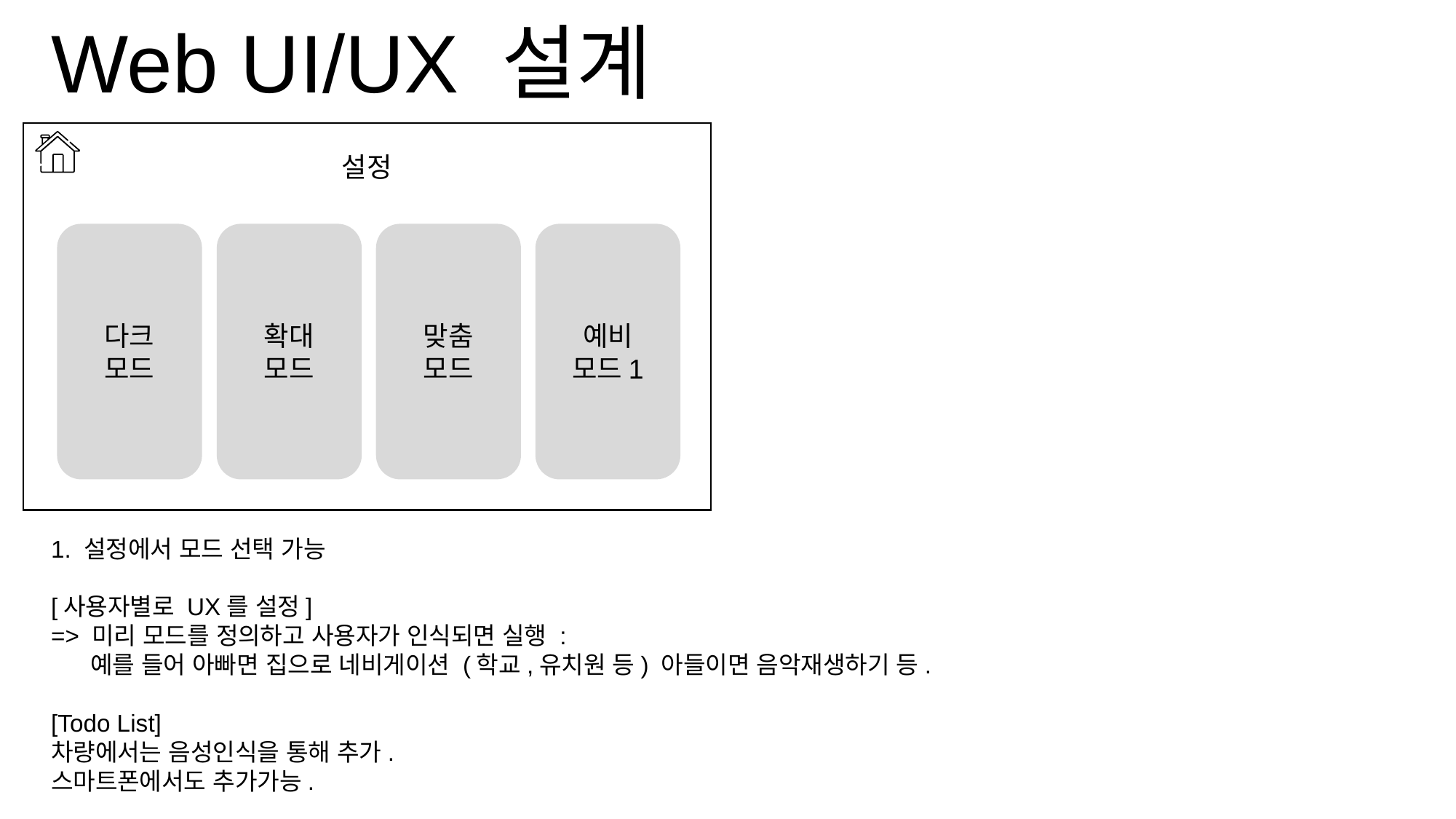

Web UI/UX 설계

설정
다크
모드
확대
모드
맞춤
모드
예비
모드1
1. 설정에서 모드 선택 가능

[사용자별로 UX를 설정]
=> 미리 모드를 정의하고 사용자가 인식되면 실행 :
     예를 들어 아빠면 집으로 네비게이션 (학교,유치원 등) 아들이면 음악재생하기 등.

[Todo List]
차량에서는 음성인식을 통해 추가.
스마트폰에서도 추가가능.